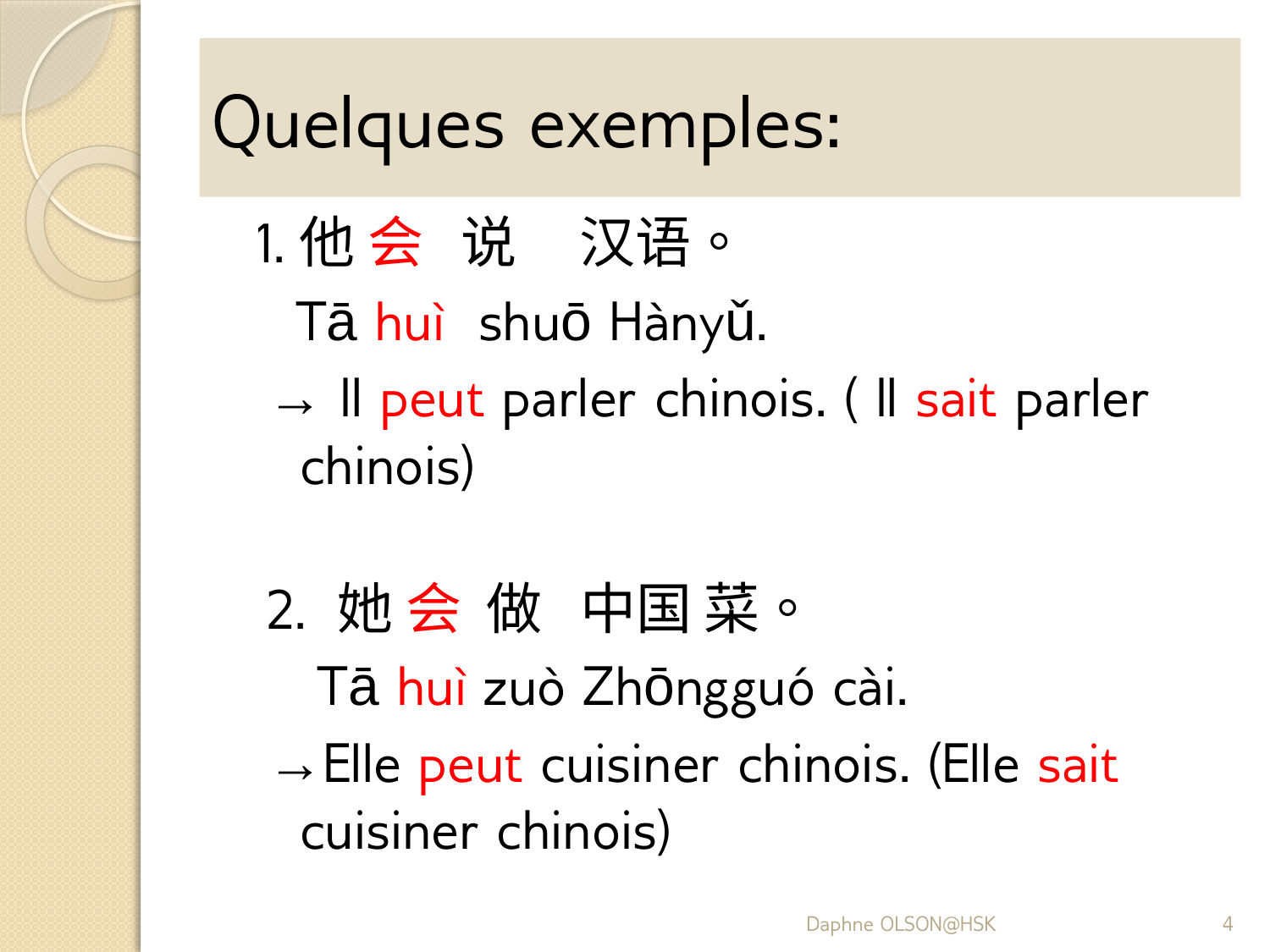

# Quelques exemples:
  1.他 会   说     汉语。
	  Tā huì  shuō Hànyǔ.
→ Il peut parler chinois. ( Il sait parler chinois)

2. 她 会  做   中国 菜。
   Tā huì zuò Zhōngguó cài.
→Elle peut cuisiner chinois. (Elle sait cuisiner chinois)
Daphne OLSON@HSK
4